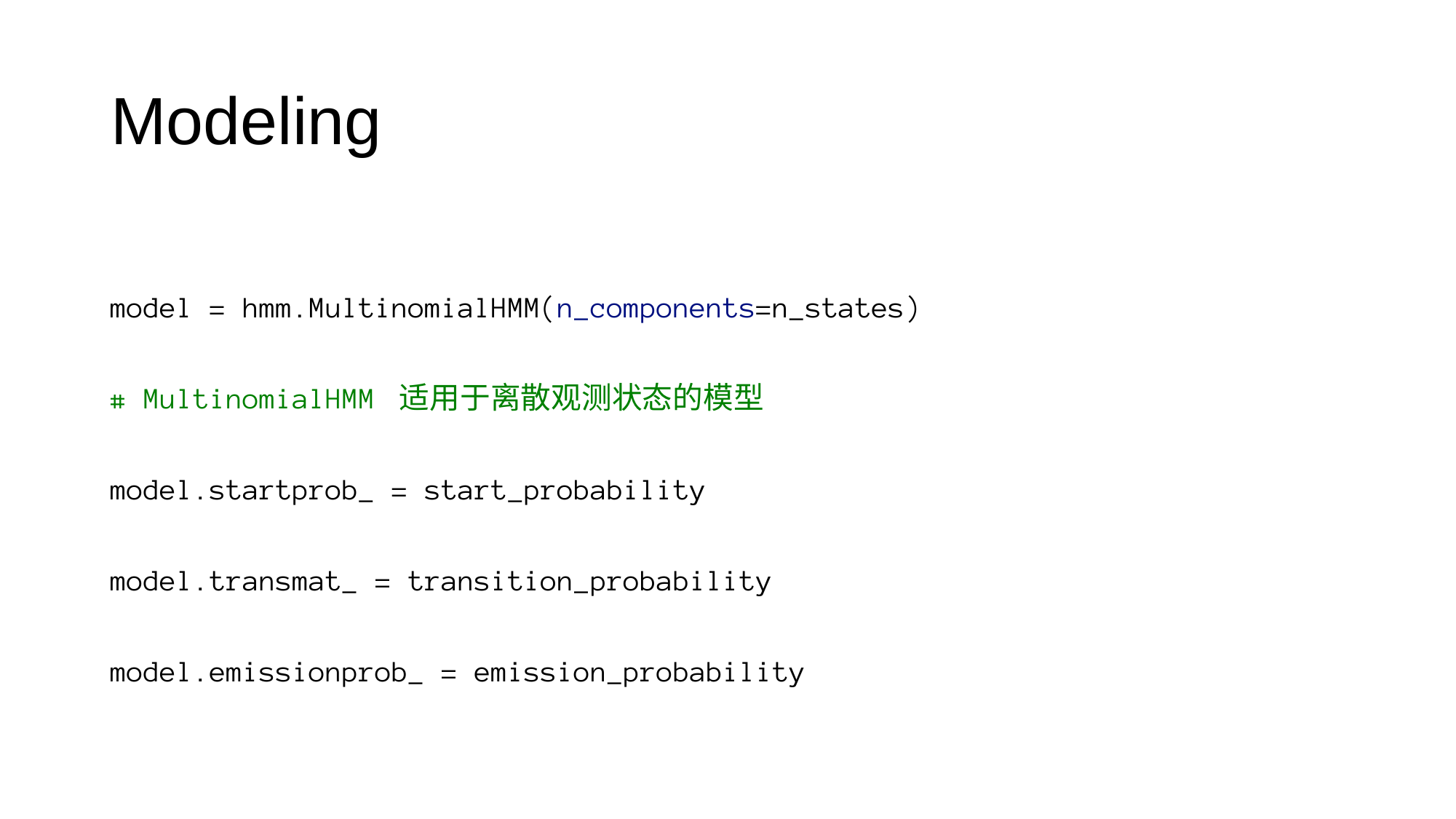

# Modeling
model = hmm.MultinomialHMM(n_components=n_states)
# MultinomialHMM 适用于离散观测状态的模型
model.startprob_ = start_probability
model.transmat_ = transition_probability
model.emissionprob_ = emission_probability